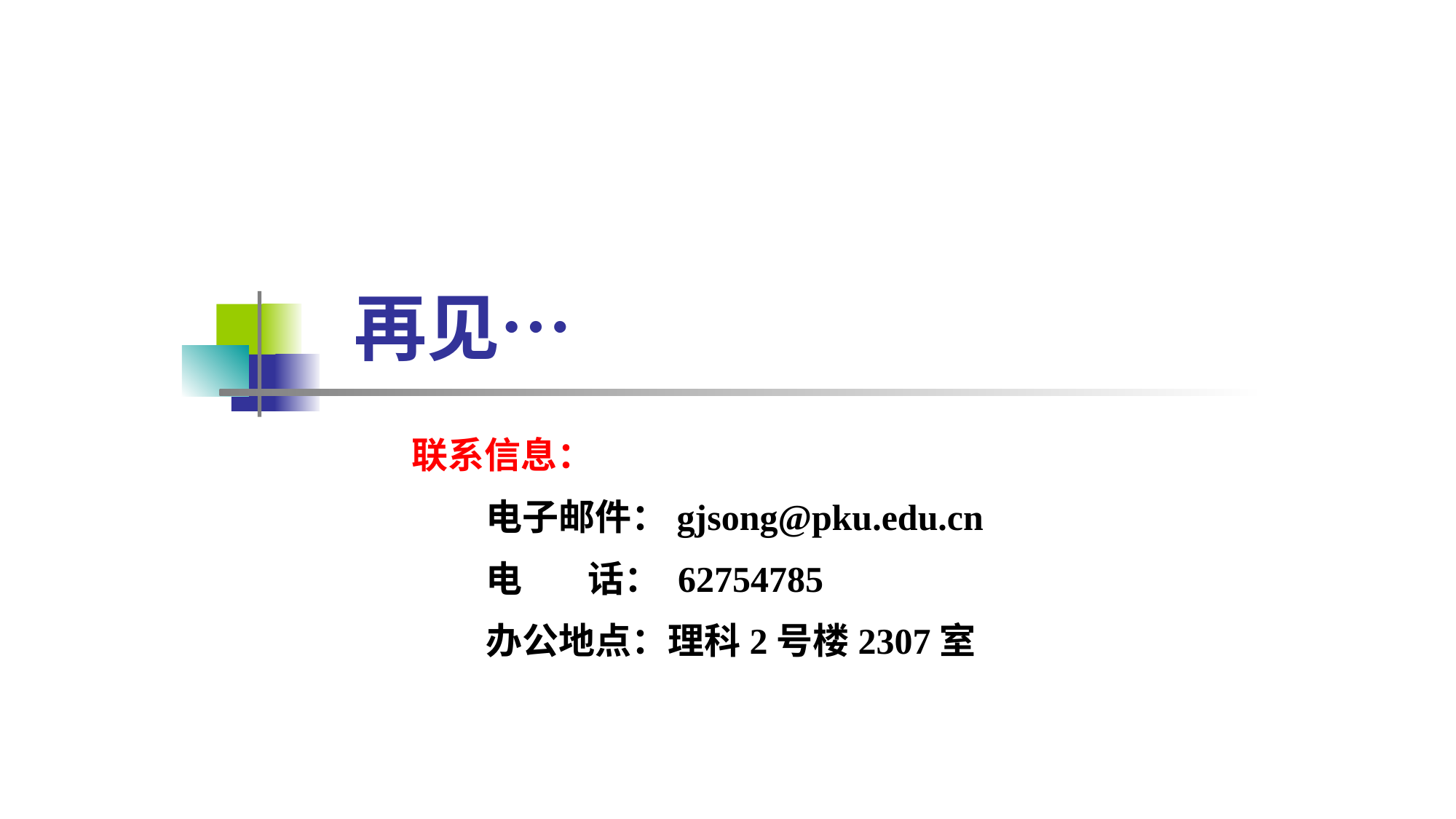

再见…

联系信息：
        电子邮件：gjsong@pku.edu.cn
        电        话： 62754785
        办公地点：理科2号楼2307室